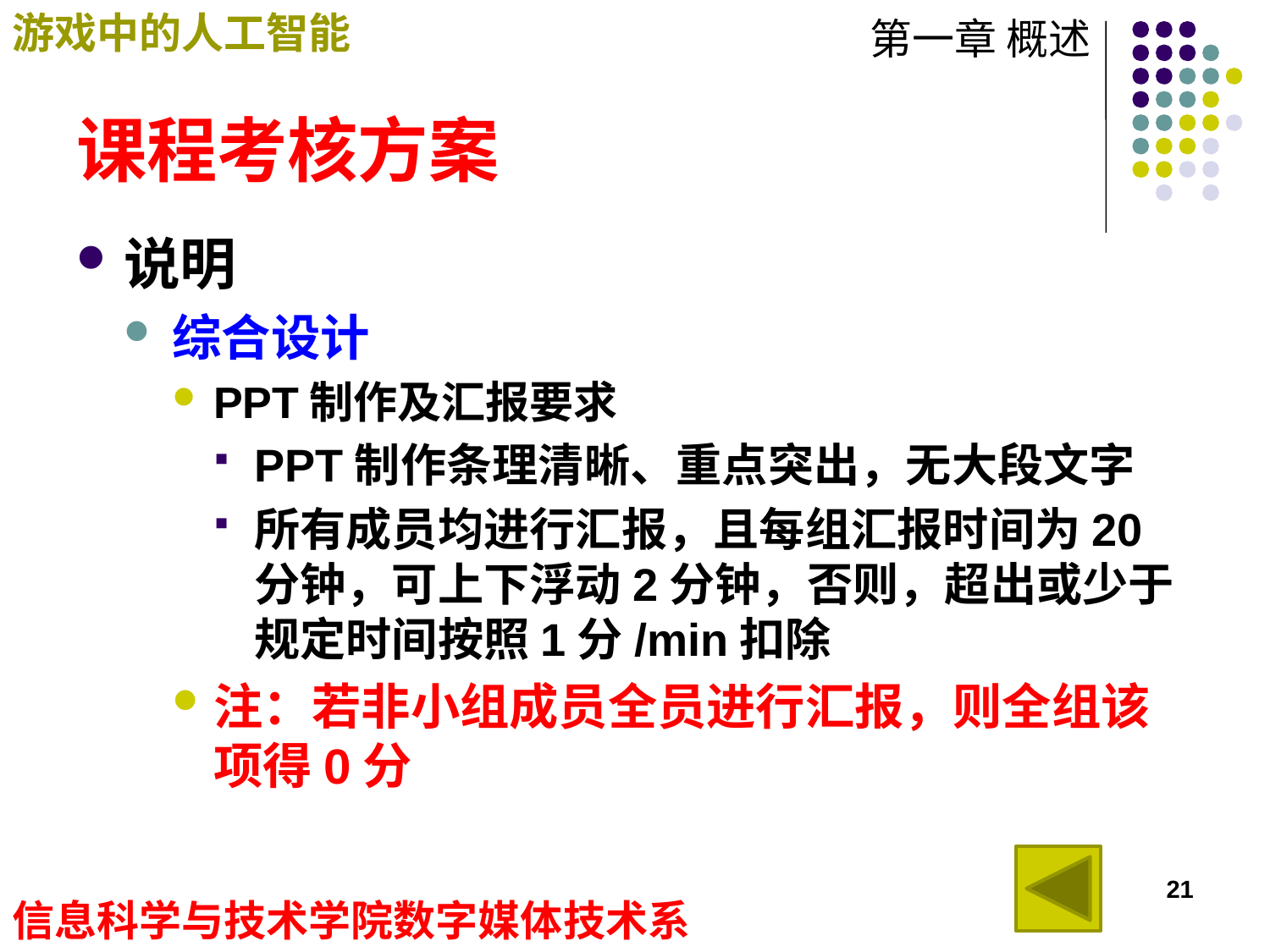

# 课程考核方案
说明
综合设计
PPT制作及汇报要求
PPT制作条理清晰、重点突出，无大段文字
所有成员均进行汇报，且每组汇报时间为20分钟，可上下浮动2分钟，否则，超出或少于规定时间按照1分/min扣除
注：若非小组成员全员进行汇报，则全组该项得0分

21